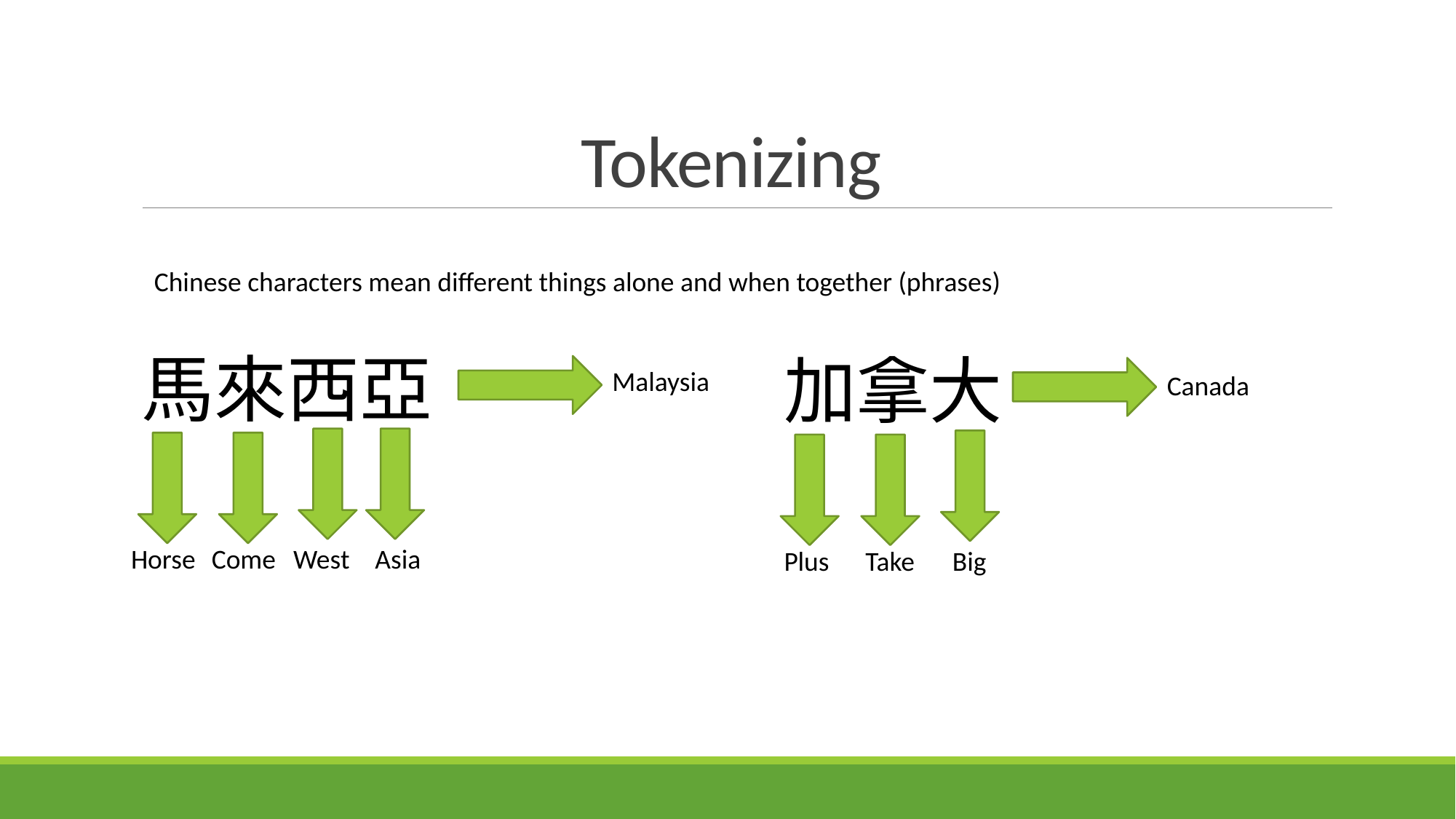

# Tokenizing
Chinese characters mean different things alone and when together (phrases)
馬來西亞
加拿大

Malaysia
Canada

Horse
Come
West
Asia
Plus
Take
Big